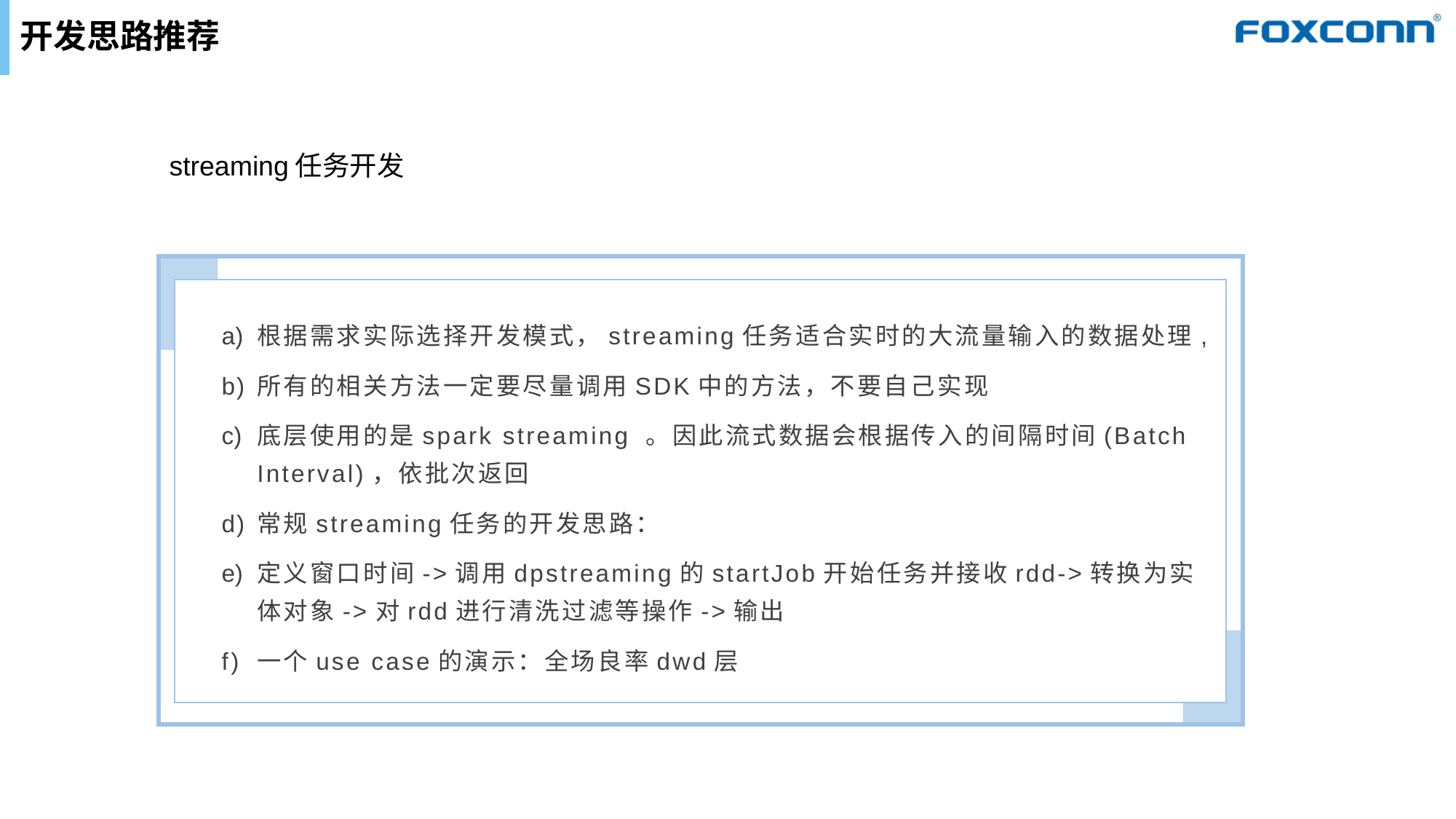

# 开发思路推荐
streaming任务开发

根据需求实际选择开发模式，streaming任务适合实时的大流量输入的数据处理,
所有的相关方法一定要尽量调用SDK中的方法，不要自己实现
底层使用的是spark streaming 。因此流式数据会根据传入的间隔时间(Batch Interval)，依批次返回
常规streaming任务的开发思路：
定义窗口时间->调用dpstreaming的startJob开始任务并接收rdd->转换为实体对象->对rdd进行清洗过滤等操作->输出
一个use case的演示：全场良率dwd层
27